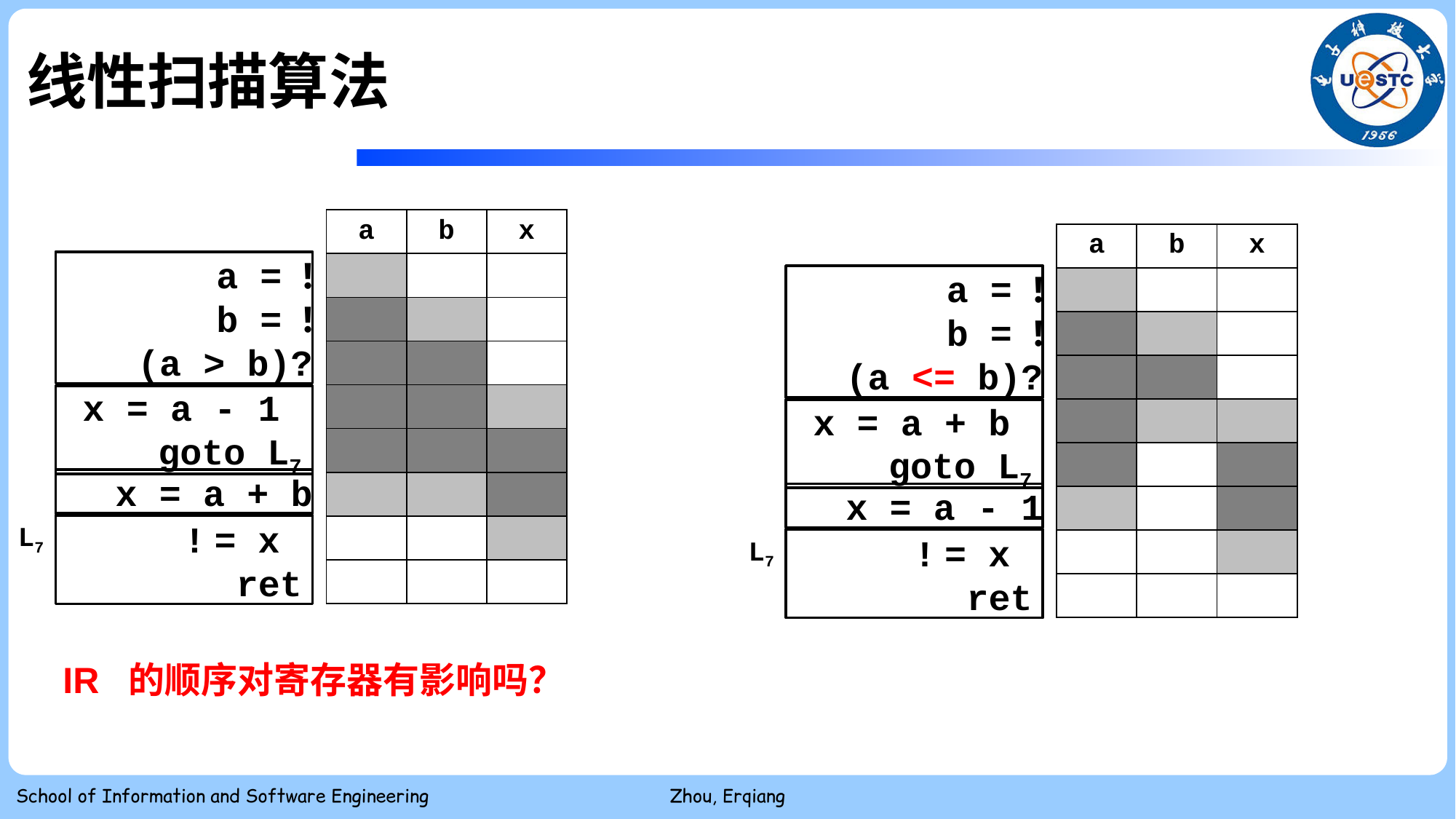

# 线性扫描算法
| a | b | x |
| --- | --- | --- |
|  |  |  |
|  |  |  |
|  |  |  |
|  |  |  |
|  |  |  |
|  |  |  |
|  |  |  |
|  |  |  |
| a | b | x |
| --- | --- | --- |
|  |  |  |
|  |  |  |
|  |  |  |
|  |  |  |
|  |  |  |
|  |  |  |
|  |  |  |
|  |  |  |
a = !
b = !
(a > b)?
a = !
b = !
(a <= b)?
x = a - 1  goto L7
x = a + b  goto L7
x = a + b
x = a - 1
L7
!	= x  ret
L7
!	= x  ret
IR  的顺序对寄存器有影响吗？
School of Information and Software Engineering
Zhou, Erqiang
44